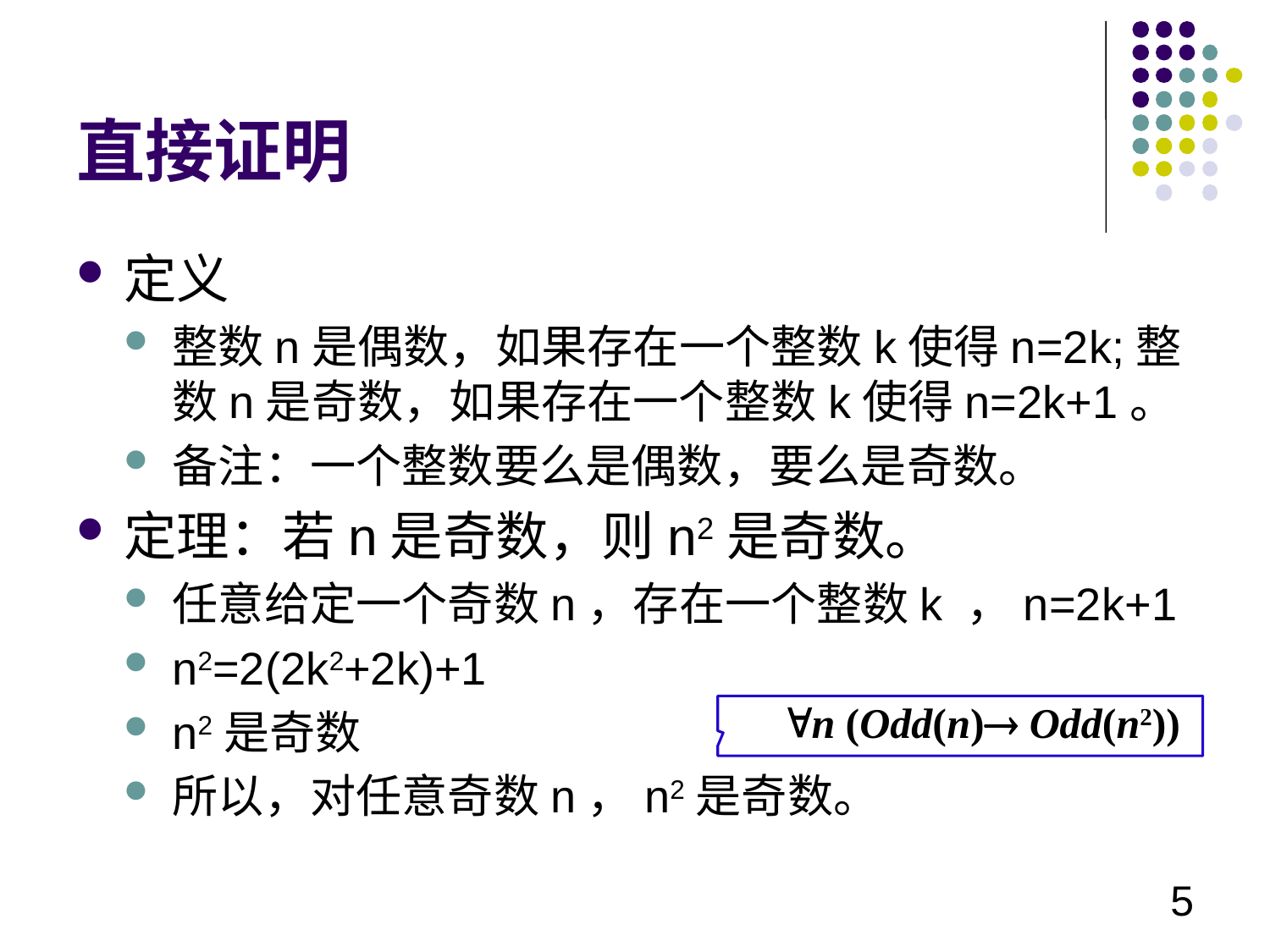

# 直接证明
定义
整数n是偶数，如果存在一个整数k使得n=2k;整数n是奇数，如果存在一个整数k使得n=2k+1。
备注：一个整数要么是偶数，要么是奇数。
定理：若n是奇数，则n2是奇数。
任意给定一个奇数n，存在一个整数k ，n=2k+1
n2=2(2k2+2k)+1
n2是奇数
所以，对任意奇数n，n2是奇数。

∀n (Odd(n)→ Odd(n2))
5